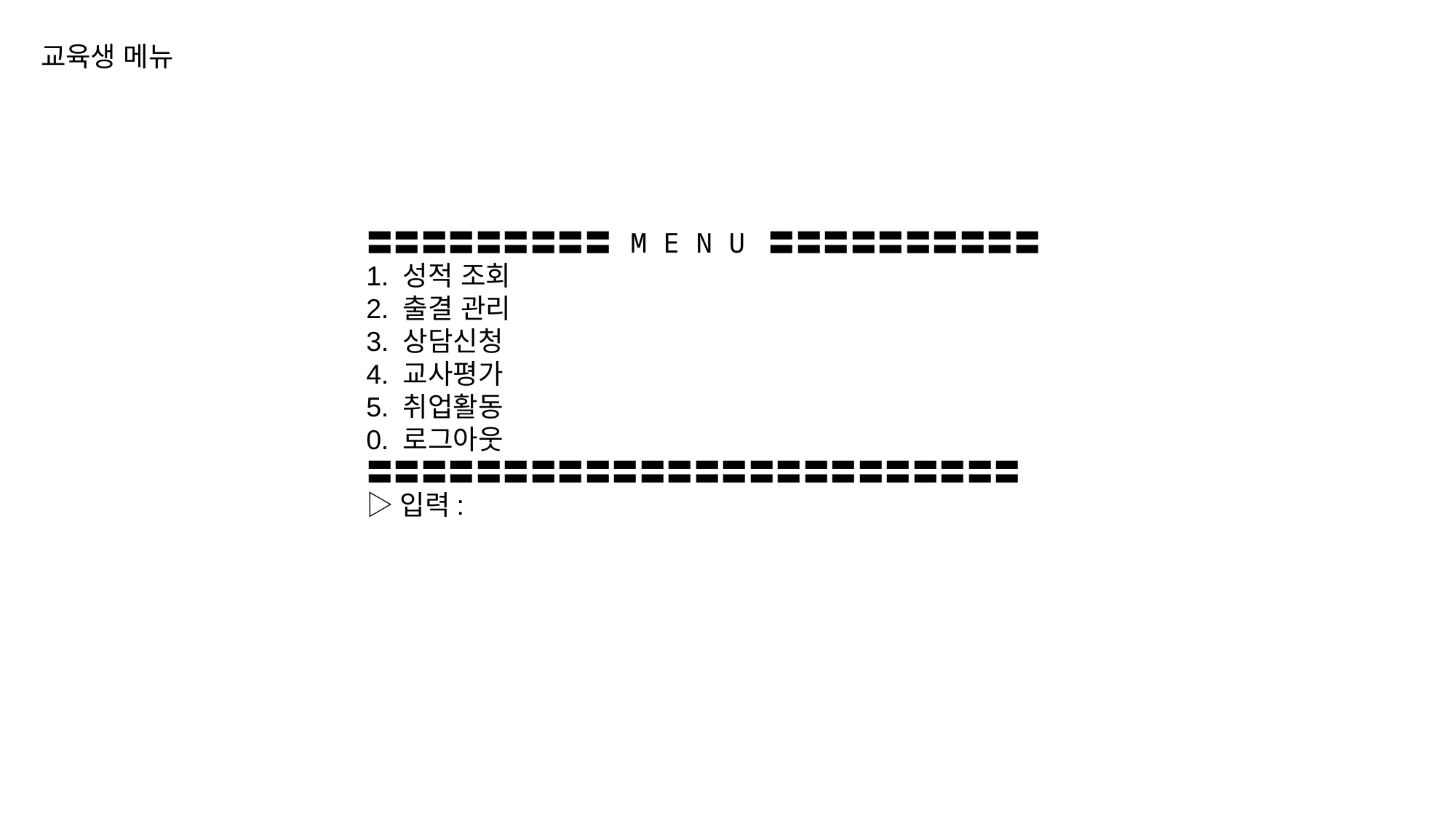

교육생 메뉴
〓〓〓〓〓〓〓〓〓  M E N U 〓〓〓〓〓〓〓〓〓〓
1. 성적 조회
2. 출결 관리
3. 상담신청
4. 교사평가
5. 취업활동
0. 로그아웃
〓〓〓〓〓〓〓〓〓〓〓〓〓〓〓〓〓〓〓〓〓〓〓〓
▷입력: